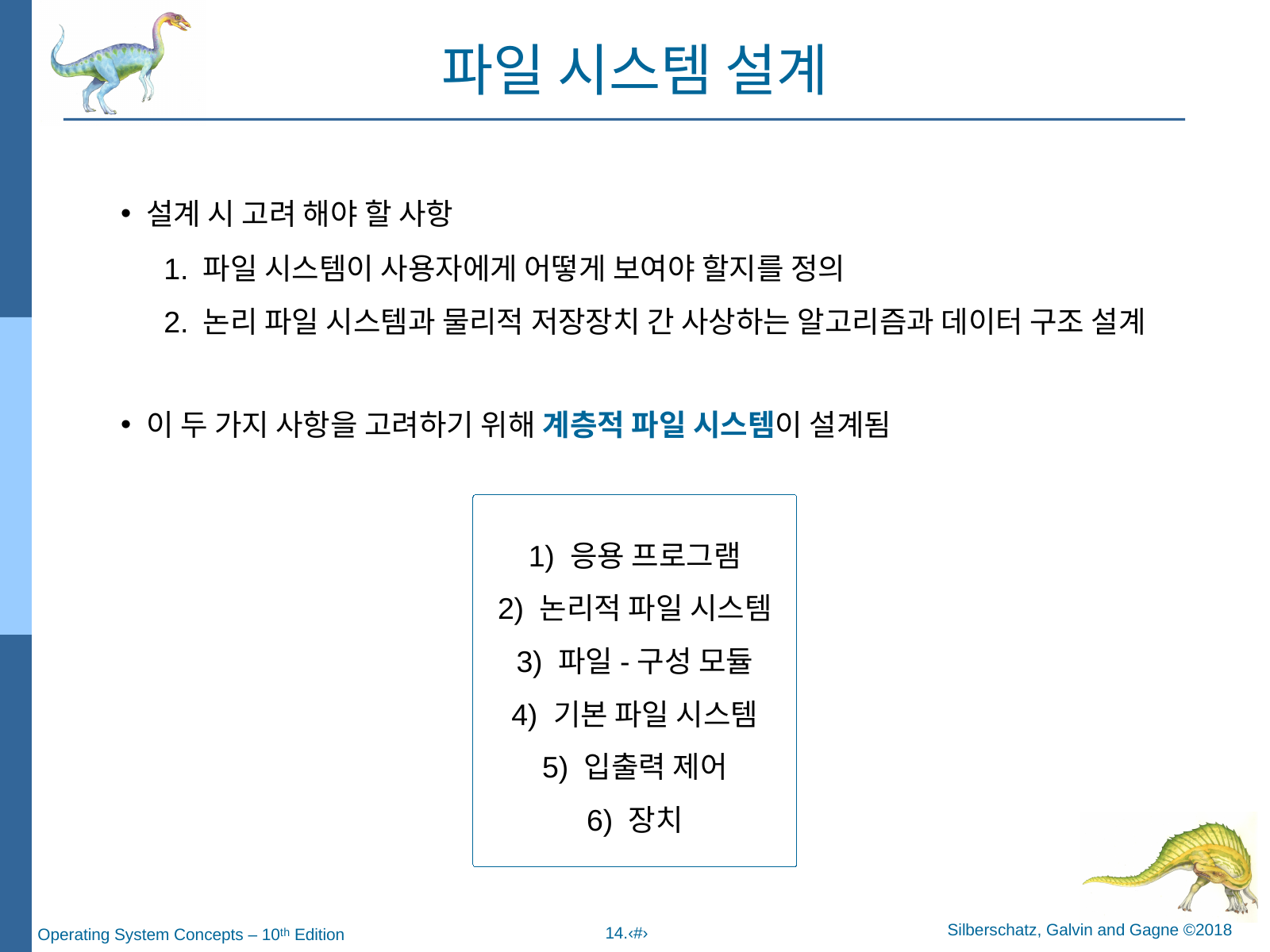

파일 시스템 설계

설계 시 고려 해야 할 사항
 파일 시스템이 사용자에게 어떻게 보여야 할지를 정의
 논리 파일 시스템과 물리적 저장장치 간 사상하는 알고리즘과 데이터 구조 설계

이 두 가지 사항을 고려하기 위해 계층적 파일 시스템이 설계됨

1) 응용 프로그램
2) 논리적 파일 시스템
3) 파일-구성 모듈
4) 기본 파일 시스템
5) 입출력 제어
6) 장치

Silberschatz, Galvin and Gagne ©2018
14.‹#›
Operating System Concepts – 10ᵗʰ Edition